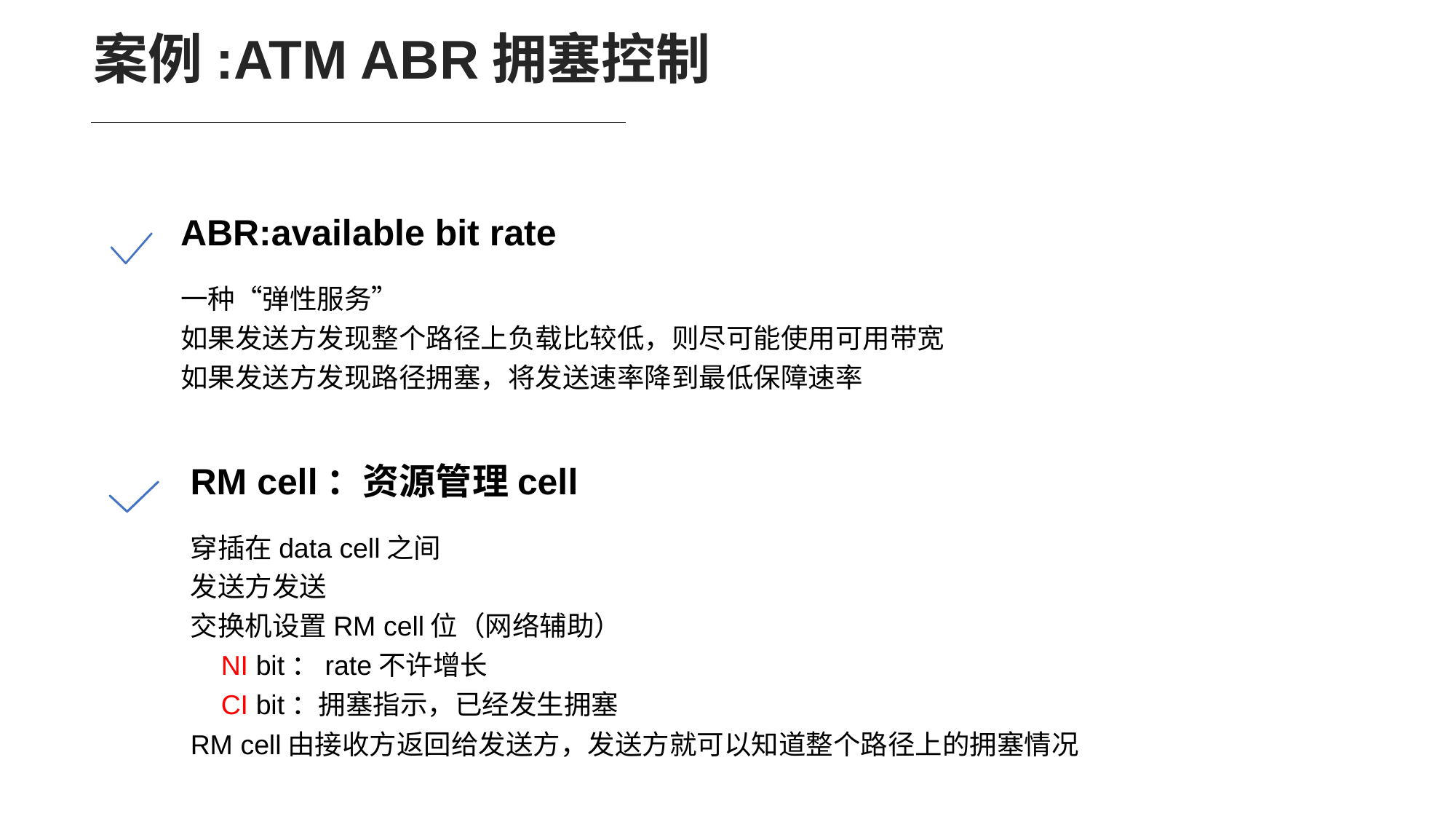

# 案例:ATM ABR拥塞控制
ABR:available bit rate

一种“弹性服务”
如果发送方发现整个路径上负载比较低，则尽可能使用可用带宽
如果发送方发现路径拥塞，将发送速率降到最低保障速率

RM cell：资源管理cell

穿插在data cell之间
发送方发送
交换机设置RM cell位（网络辅助）
    NI bit：rate不许增长
    CI bit：拥塞指示，已经发生拥塞
RM cell由接收方返回给发送方，发送方就可以知道整个路径上的拥塞情况